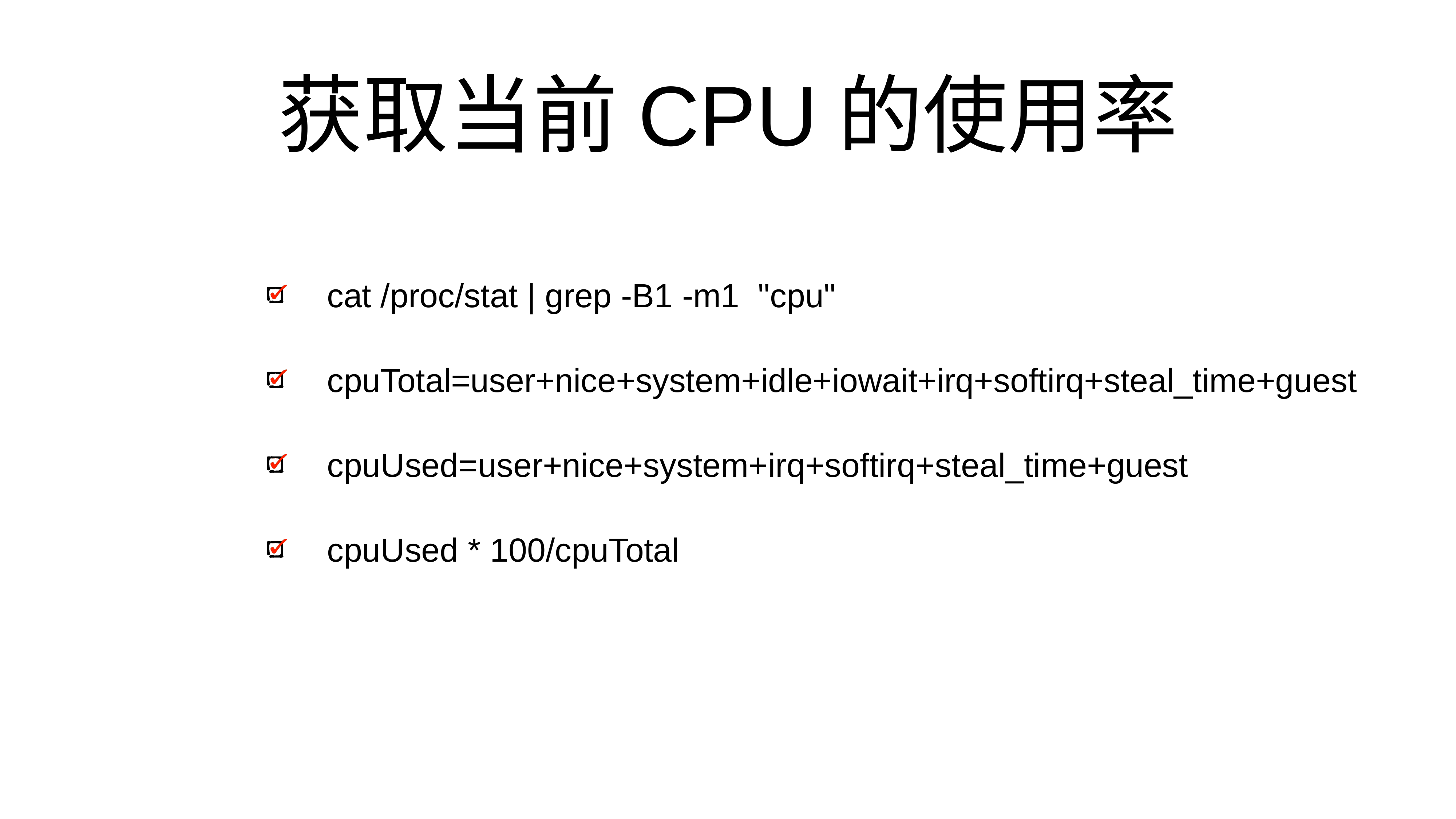

# 获取当前CPU的使用率
cat /proc/stat | grep -B1 -m1  "cpu"
cpuTotal=user+nice+system+idle+iowait+irq+softirq+steal_time+guest
cpuUsed=user+nice+system+irq+softirq+steal_time+guest
cpuUsed * 100/cpuTotal